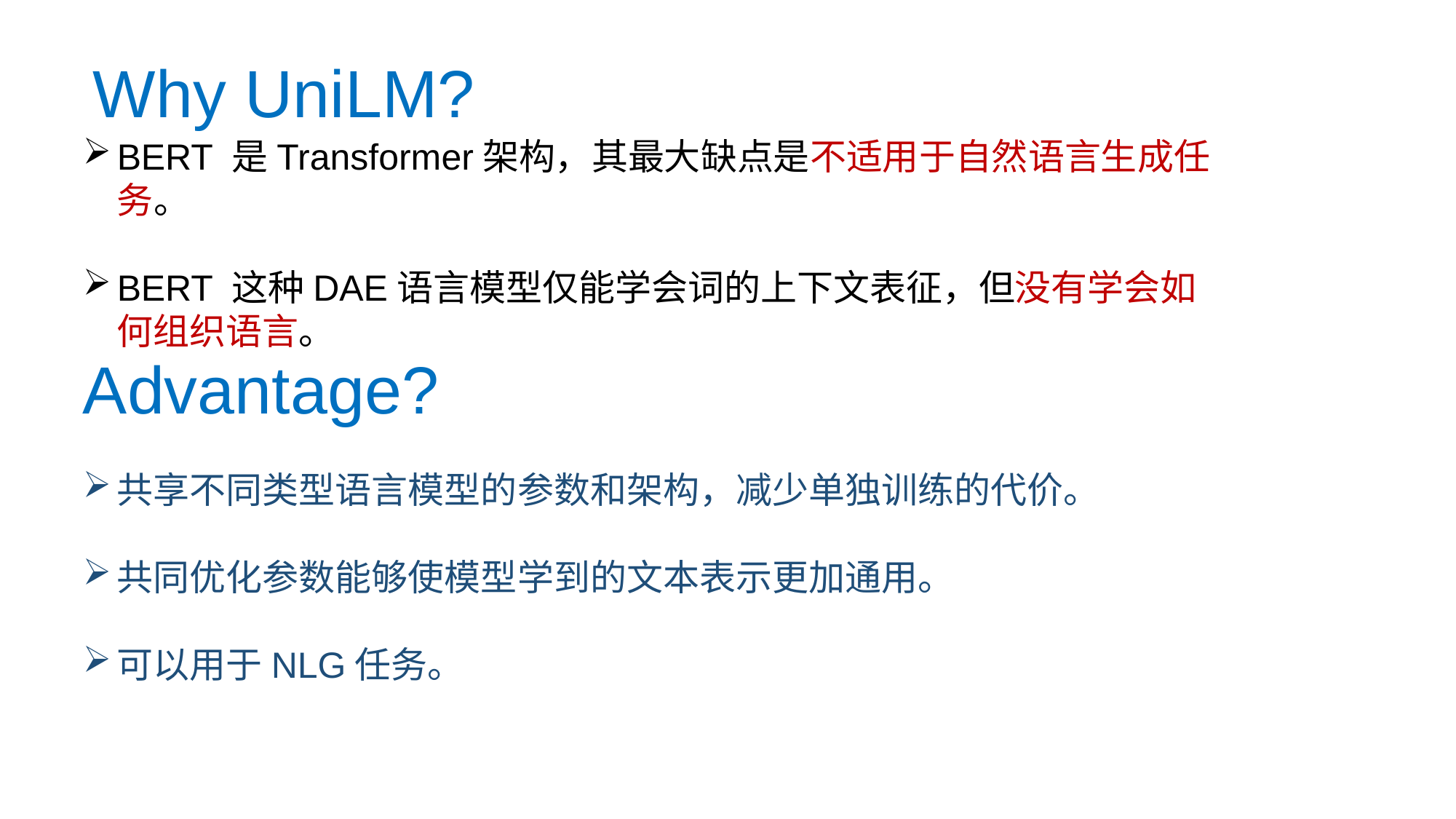

Why UniLM?
BERT 是Transformer架构，其最大缺点是不适用于自然语言生成任务。

BERT 这种DAE语言模型仅能学会词的上下文表征，但没有学会如何组织语言。
Advantage?
共享不同类型语言模型的参数和架构，减少单独训练的代价。

共同优化参数能够使模型学到的文本表示更加通用。

可以用于NLG任务。